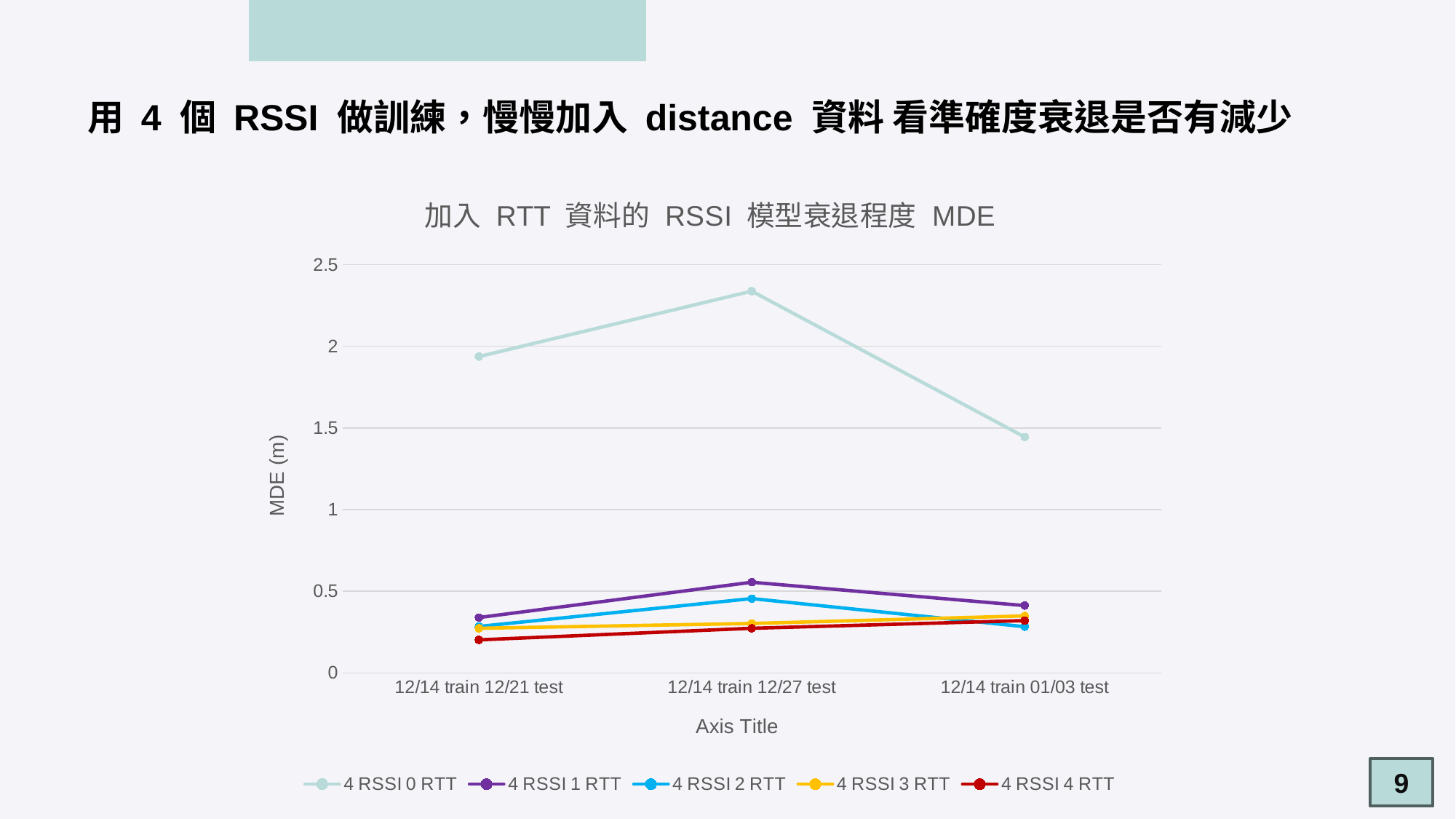

用 4 個 RSSI 做訓練，慢慢加入 distance 資料 看準確度衰退是否有減少

### Chart: 加入 RTT 資料的 RSSI 模型衰退程度 MDE

| Category | 4 RSSI 0 RTT | 4 RSSI 1 RTT | 4 RSSI 2 RTT | 4 RSSI 3 RTT | 4 RSSI 4 RTT |
|---|---|---|---|---|---|
| 12/14 train 12/21 test | 1.937 | 0.3392 | 0.2847 | 0.2734 | 0.2024 |
| 12/14 train 12/27 test | 2.3376 | 0.5553 | 0.4552 | 0.3029 | 0.2732 |
| 12/14 train 01/03 test | 1.4446 | 0.4123 | 0.2831 | 0.349 | 0.3203 |
9